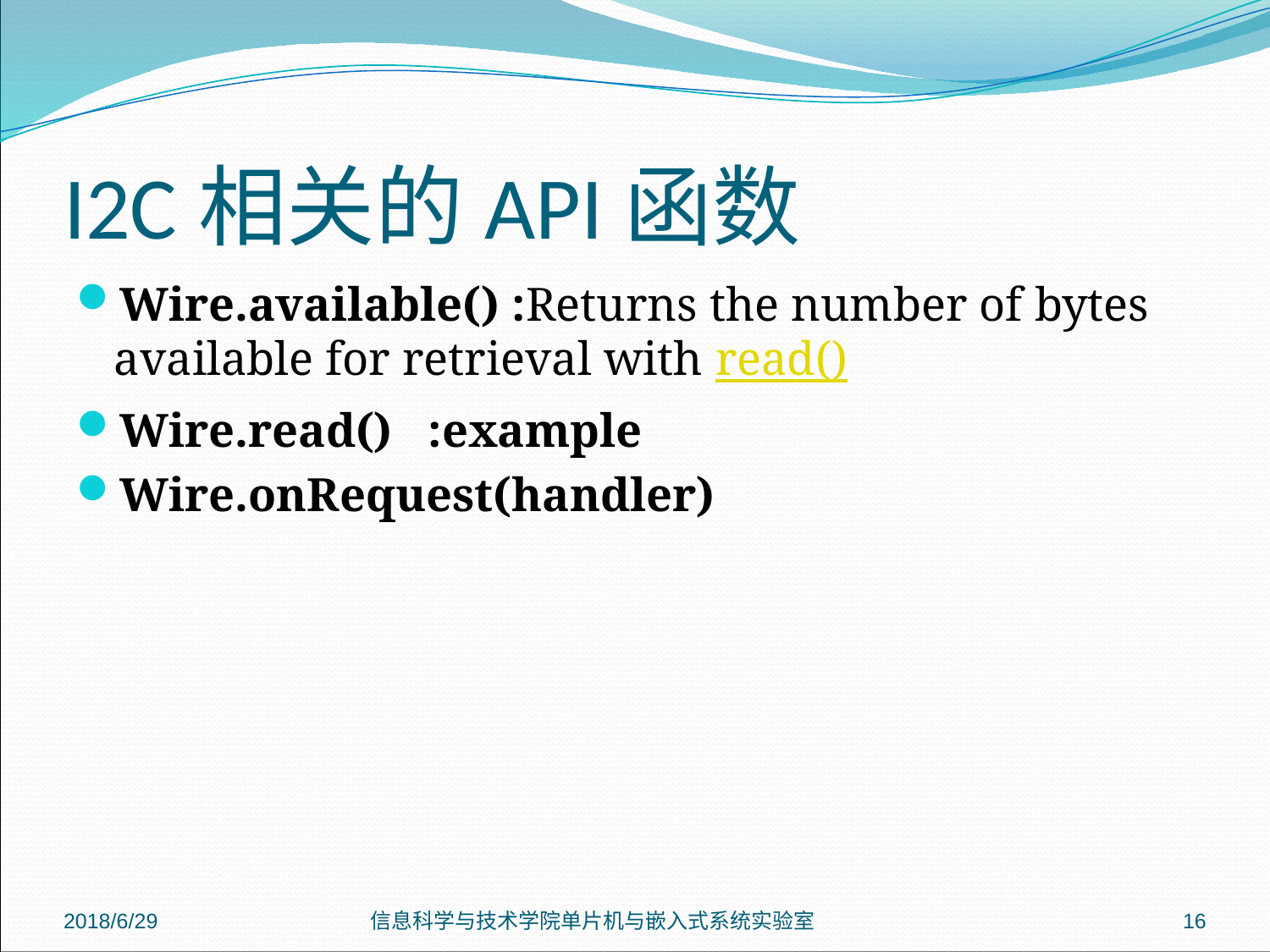

# I2C相关的API函数
Wire.available() :Returns the number of bytes available for retrieval with read()
Wire.read()   :example
Wire.onRequest(handler)

2018/6/29
信息科学与技术学院单片机与嵌入式系统实验室
16